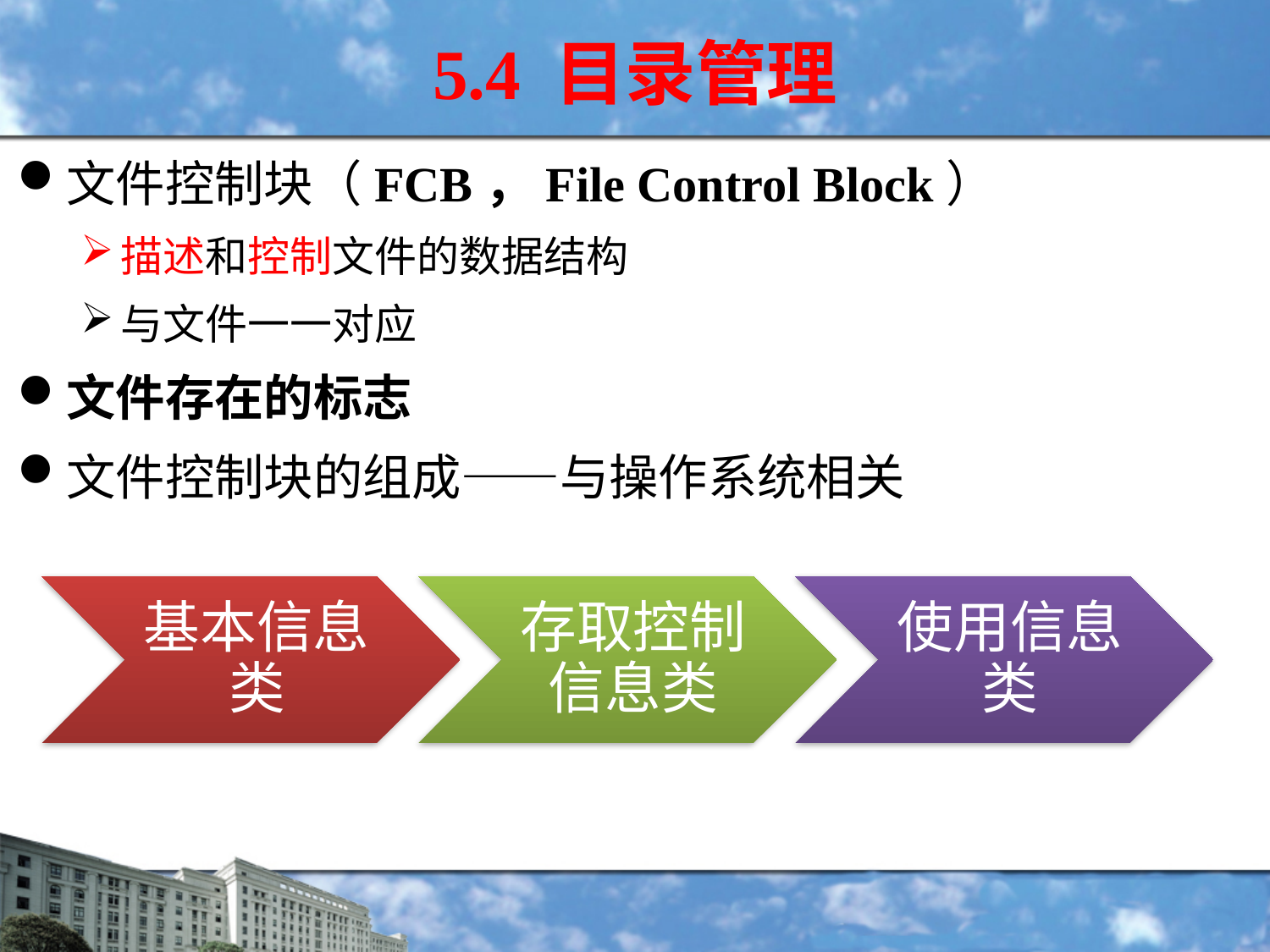

5.4 目录管理
文件控制块（FCB，File Control Block）
描述和控制文件的数据结构
与文件一一对应
文件存在的标志
文件控制块的组成——与操作系统相关

基本信息类
存取控制信息类
使用信息类